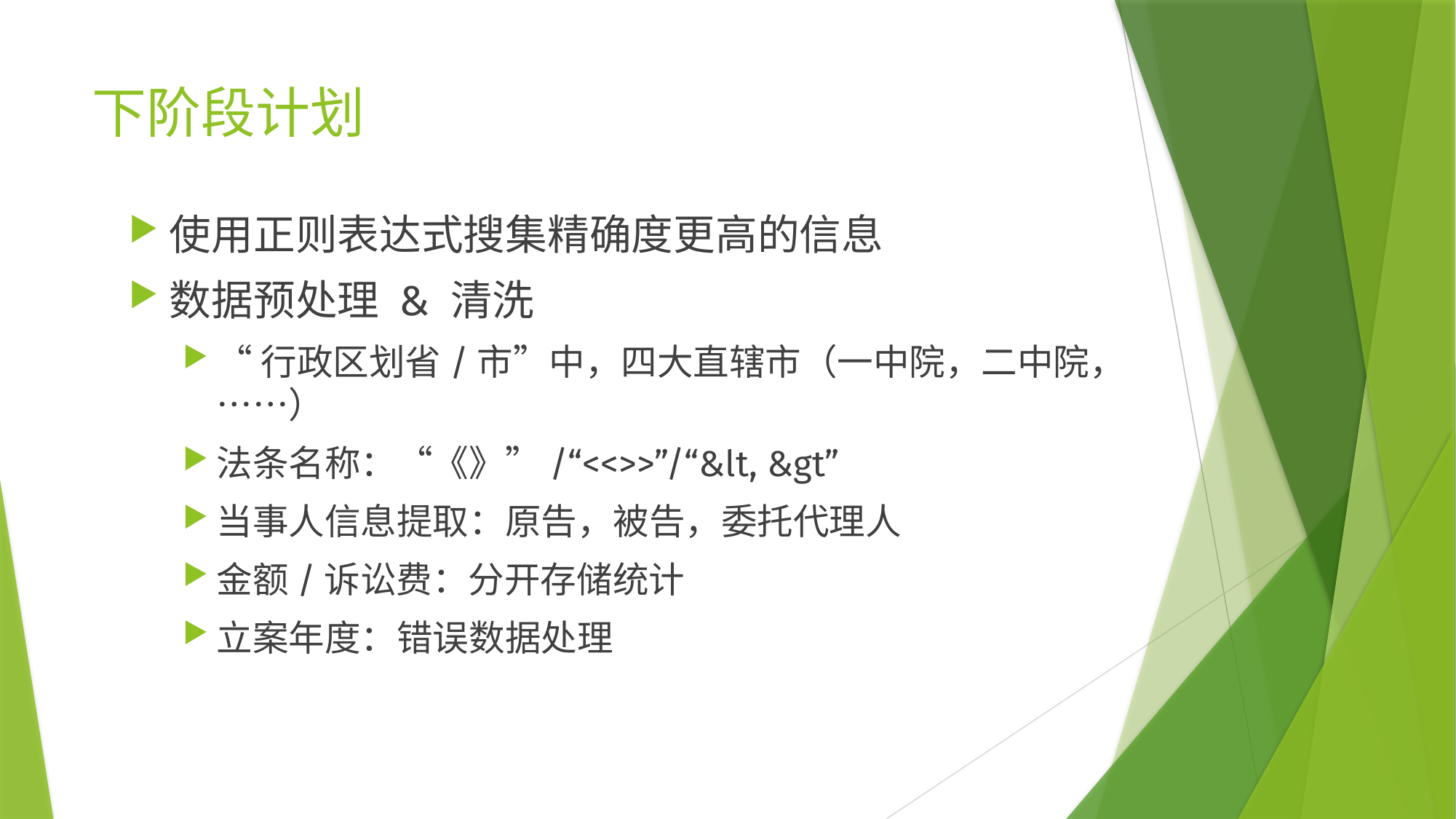

# 下阶段计划
使用正则表达式搜集精确度更高的信息
数据预处理 & 清洗
“行政区划省/市”中，四大直辖市（一中院，二中院，……）
法条名称：“《》”/“<<>>”/“&lt, &gt”
当事人信息提取：原告，被告，委托代理人
金额/诉讼费：分开存储统计
立案年度：错误数据处理